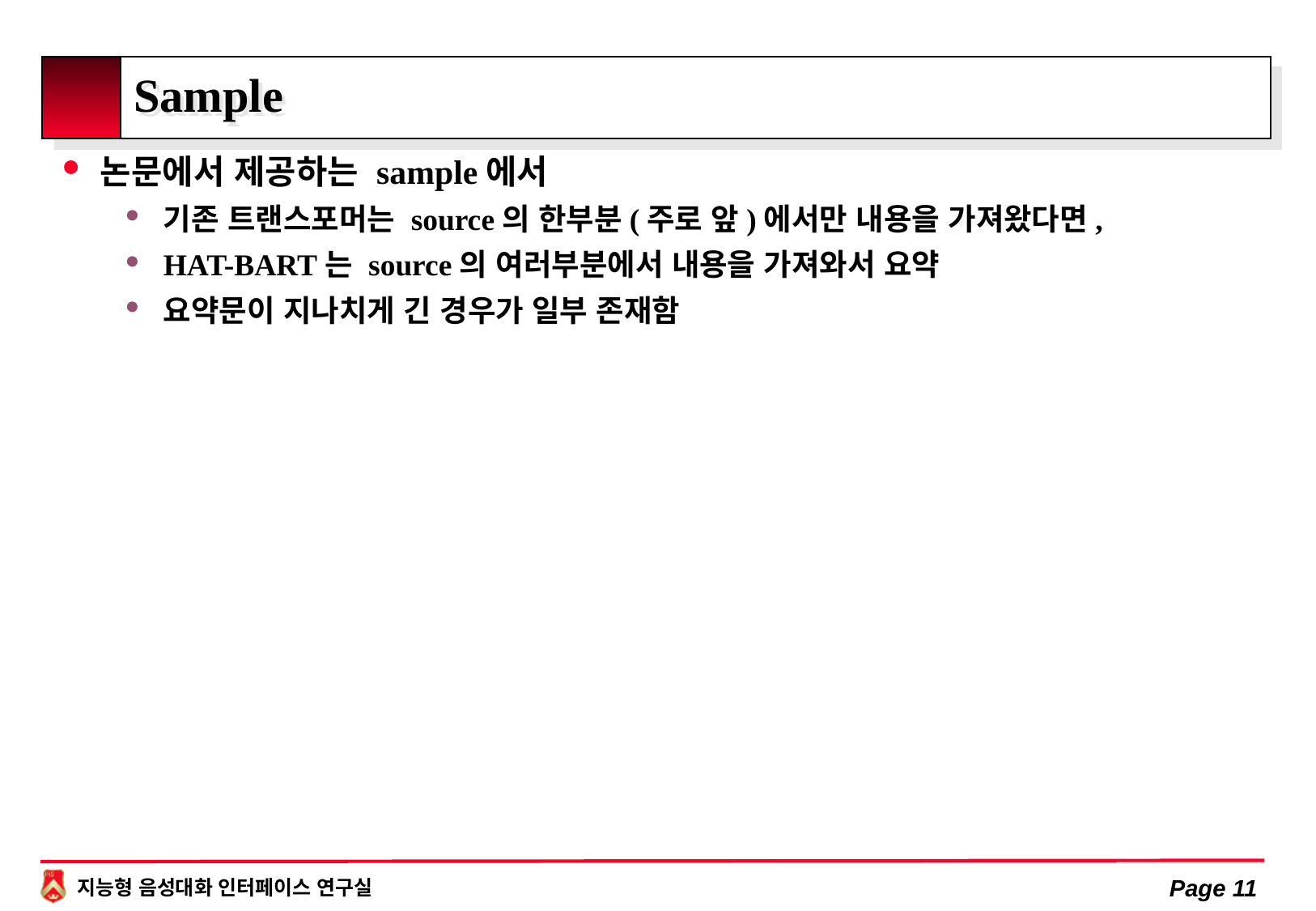

# Sample
논문에서 제공하는 sample에서
기존 트랜스포머는 source의 한부분(주로 앞)에서만 내용을 가져왔다면,
HAT-BART는 source의 여러부분에서 내용을 가져와서 요약
요약문이 지나치게 긴 경우가 일부 존재함

Page 11